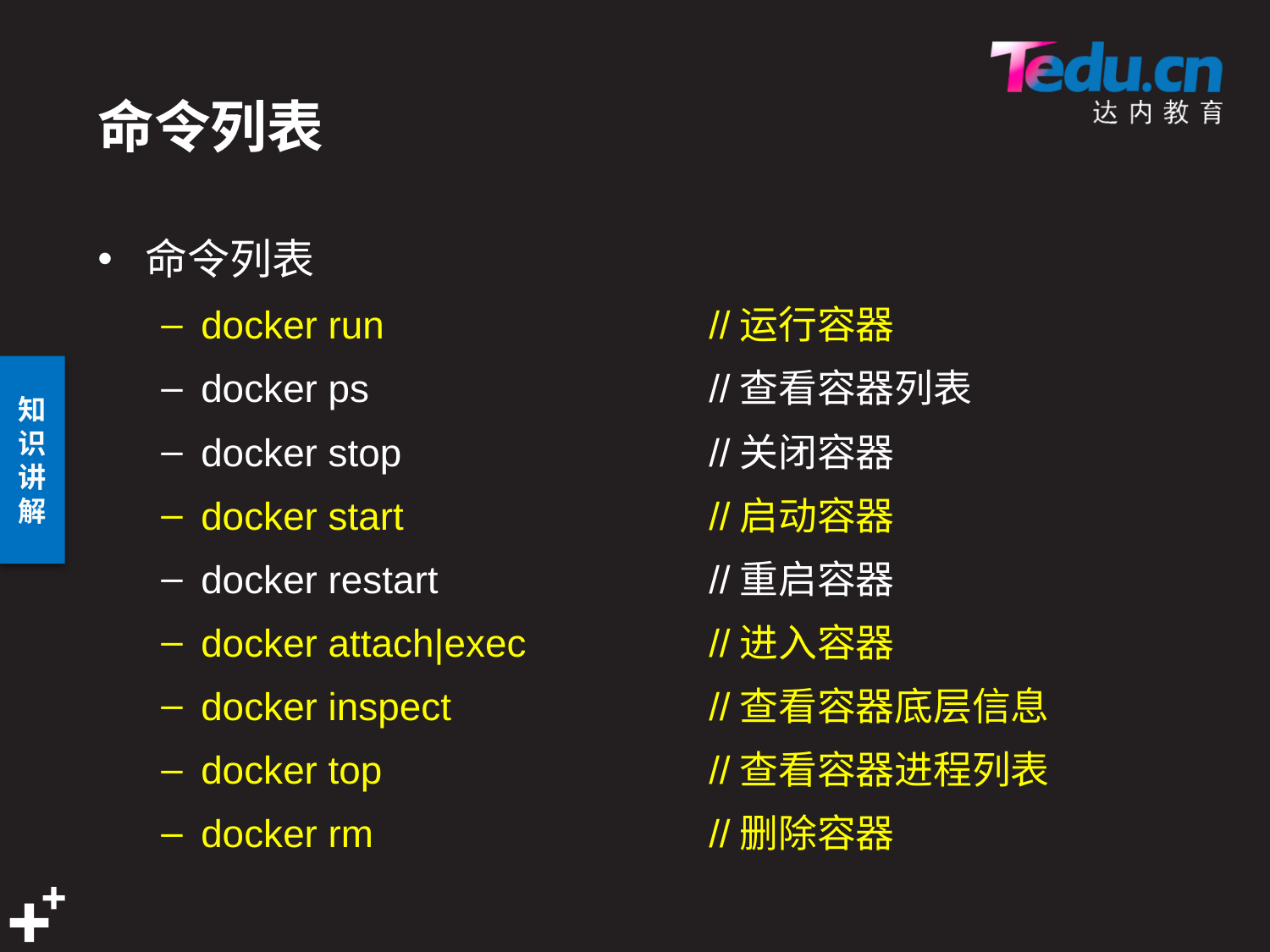

# 命令列表
命令列表
docker run			//运行容器
docker ps			//查看容器列表
docker stop			//关闭容器
docker start			//启动容器
docker restart			//重启容器
docker attach|exec		//进入容器
docker inspect			//查看容器底层信息
docker top			//查看容器进程列表
docker rm			//删除容器